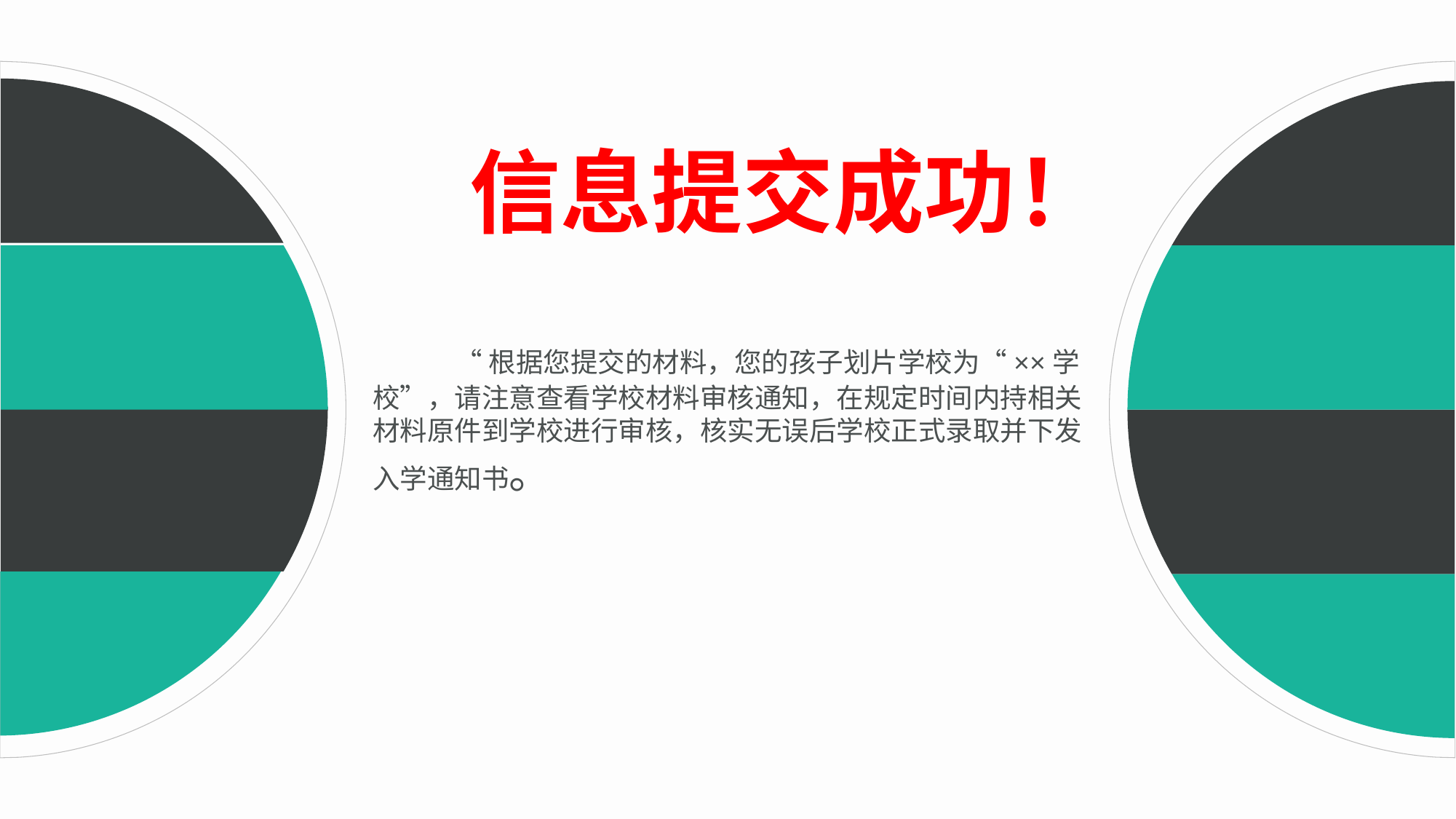

信息提交成功！
         “根据您提交的材料，您的孩子划片学校为“××学校”，请注意查看学校材料审核通知，在规定时间内持相关材料原件到学校进行审核，核实无误后学校正式录取并下发入学通知书。